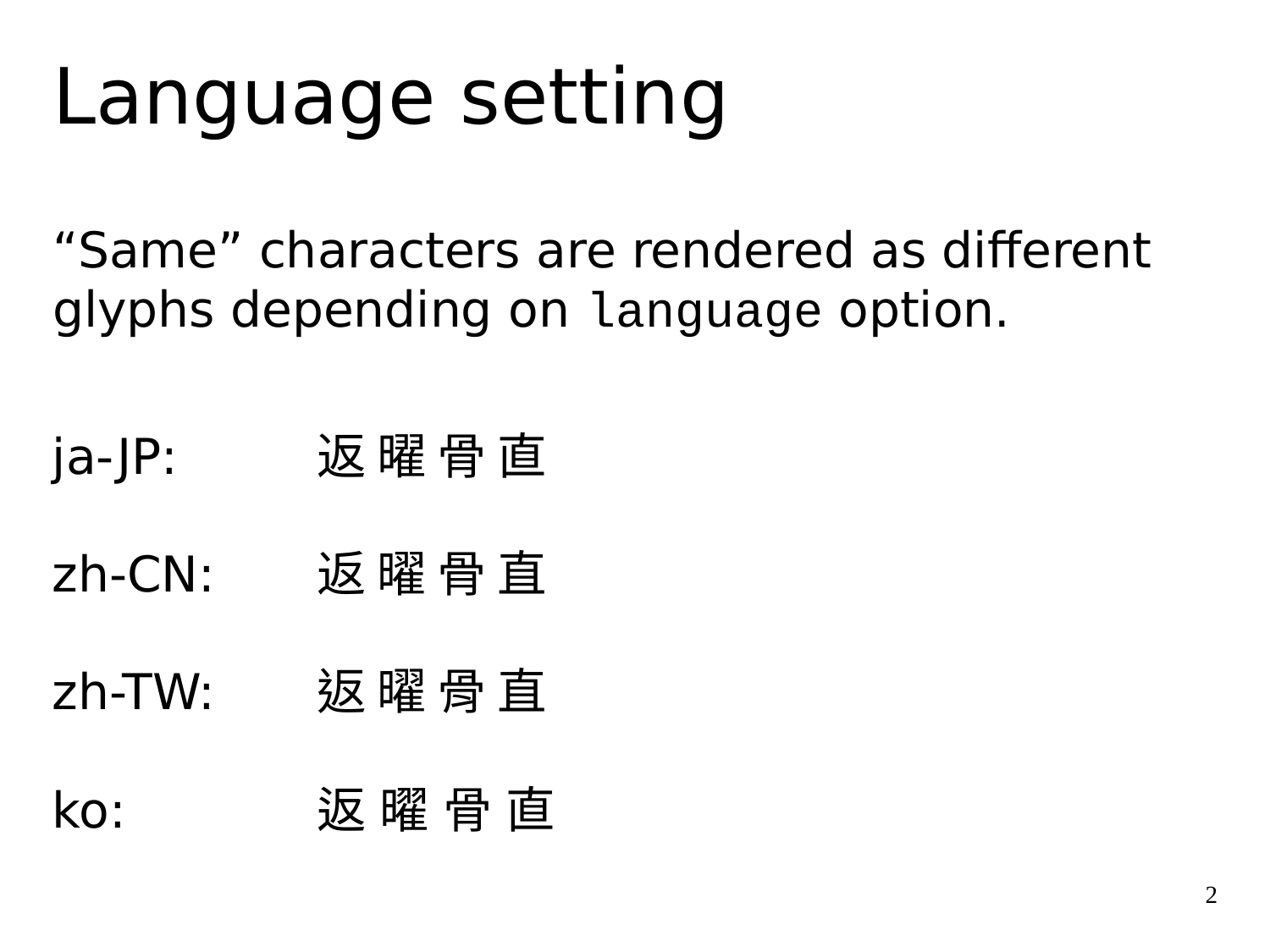

# Language setting
“Same” characters are rendered as different glyphs depending on language option.
ja-JP:
返 曜 骨 直
zh-CN:
返 曜 骨 直
zh-TW:
返 曜 骨 直
ko:
返 曜 骨 直
2